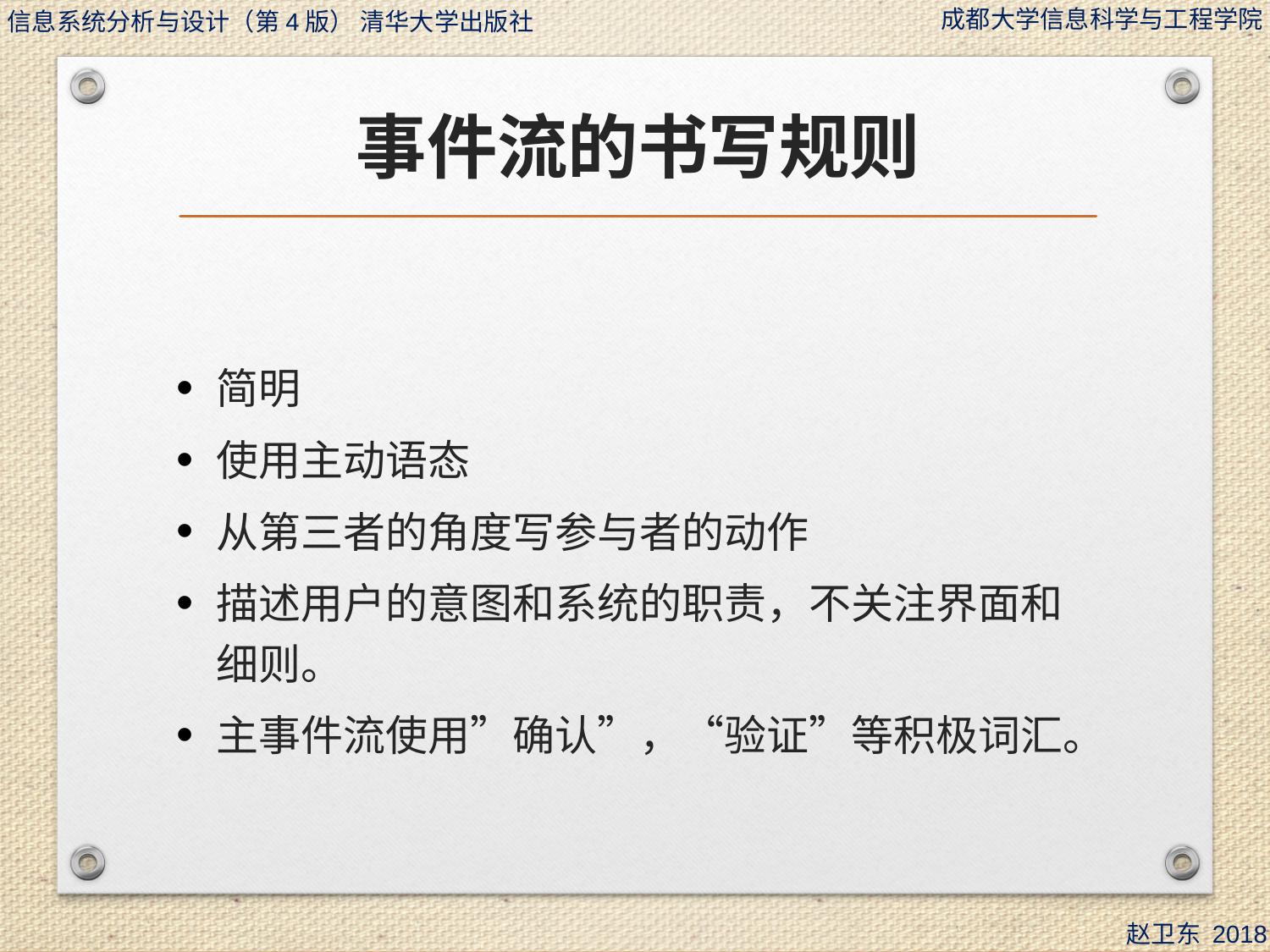

# 事件流的书写规则
简明
使用主动语态
从第三者的角度写参与者的动作
描述用户的意图和系统的职责，不关注界面和细则。
主事件流使用”确认”，“验证”等积极词汇。